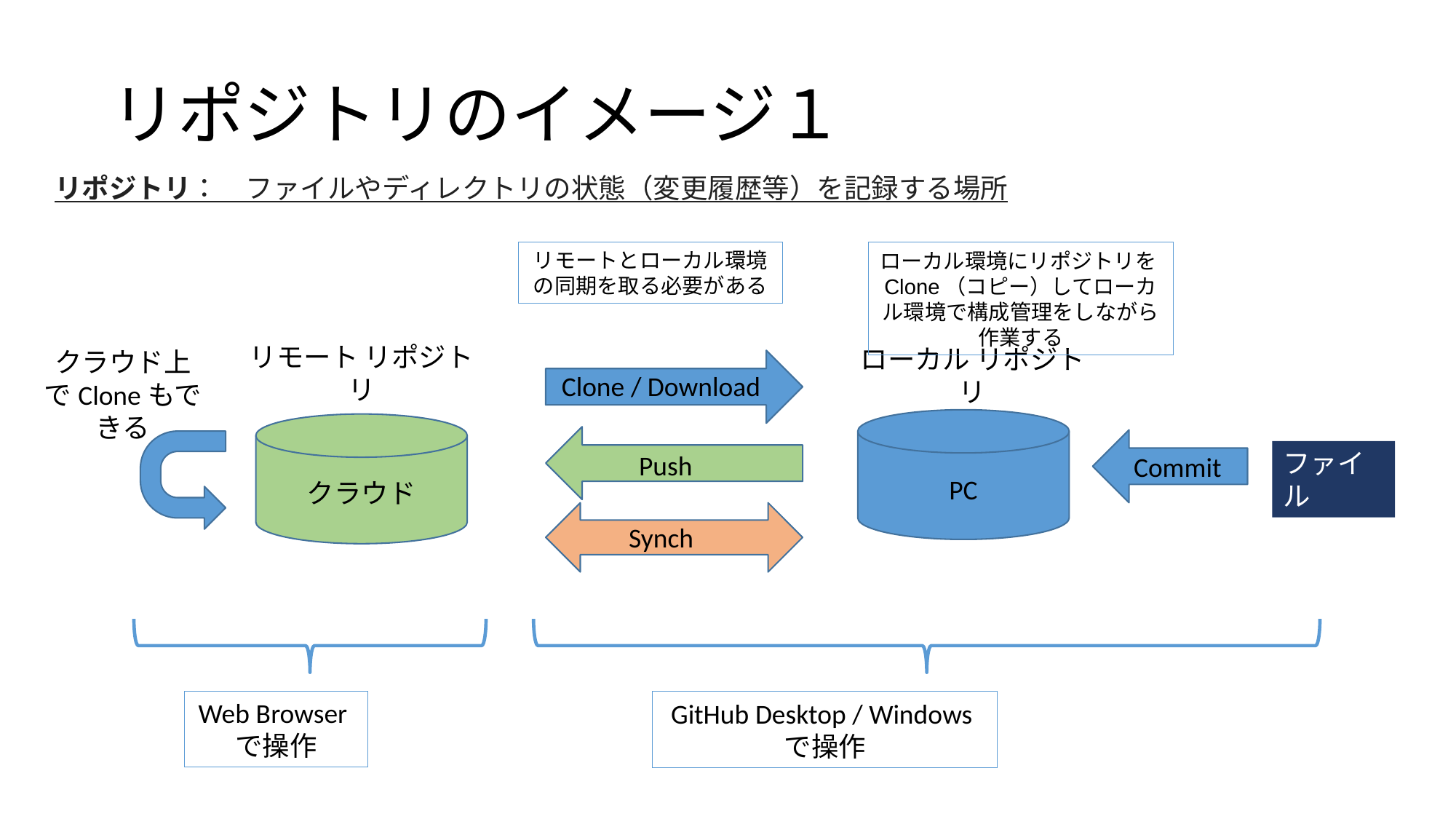

# リポジトリのイメージ１
リポジトリ：　ファイルやディレクトリの状態（変更履歴等）を記録する場所
リモートとローカル環境の同期を取る必要がある
ローカル環境にリポジトリをClone（コピー）してローカル環境で構成管理をしながら作業する

リモート リポジトリ
ローカル リポジトリ
クラウド上でCloneもできる

Clone / Download

ファイル
Push
Commit
PC

クラウド

Synch
Web Browserで操作
GitHub Desktop / Windowsで操作